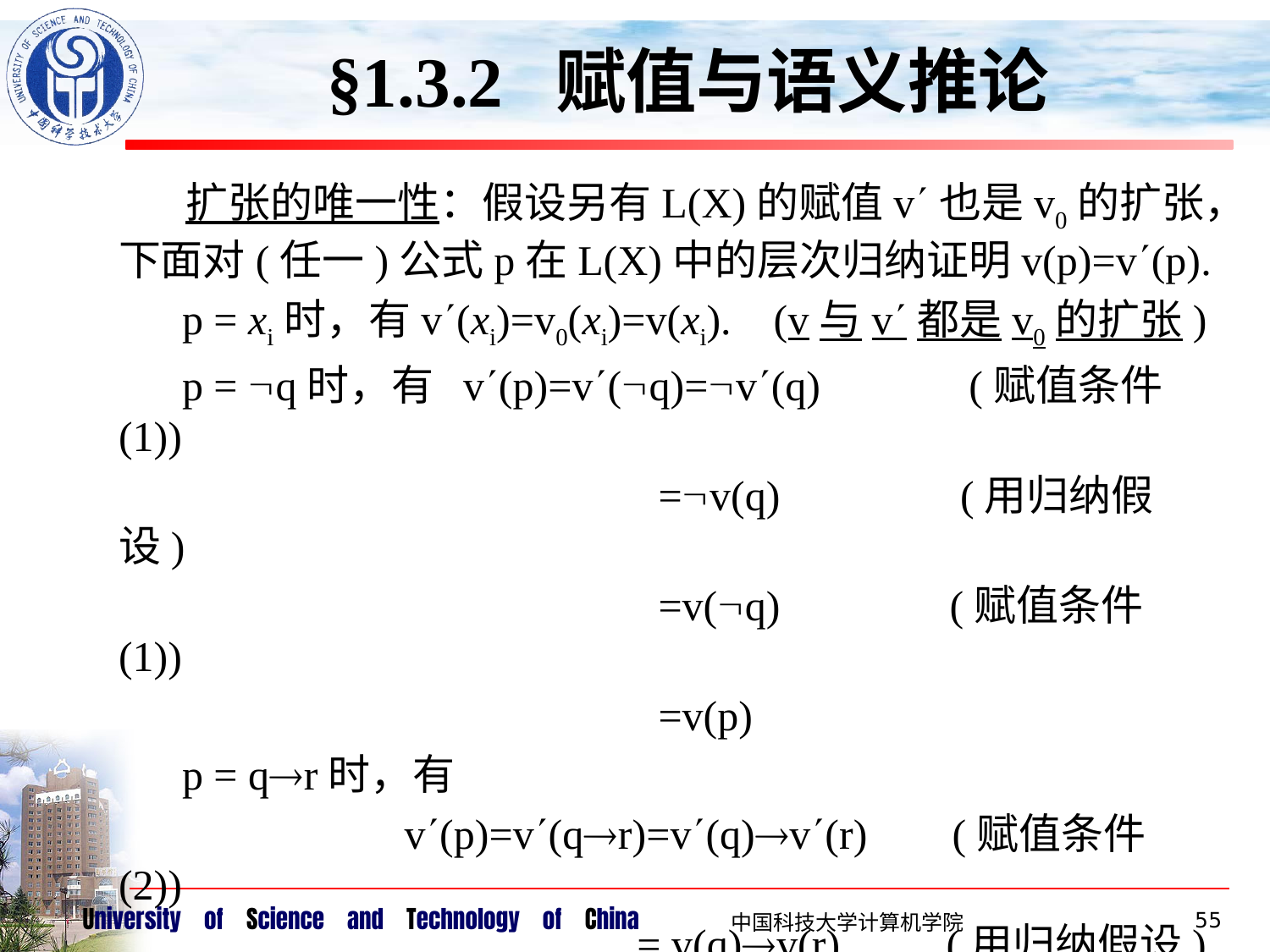

§1.3.2  赋值与语义推论
      扩张的唯一性：假设另有L(X)的赋值v′也是v0的扩张，下面对(任一)公式p在L(X)中的层次归纳证明v(p)=v′(p).
      p = xi时，有v′(xi)=v0(xi)=v(xi).    (v与v′都是v0的扩张)
      p = ¬q时，有  v′(p)=v′(¬q)=¬v′(q)              (赋值条件(1))
                                                   =¬v(q)                 (用归纳假设)
                                                   =v(¬q)                (赋值条件(1))
                                                   =v(p)
      p = q→r时，有
                           v′(p)=v′(q→r)=v′(q)→v′(r)        (赋值条件(2))
                                                 = v(q)→v(r)          (用归纳假设)
                                                 =v(q→r)                (赋值条件(2))
                                                 =v(p)